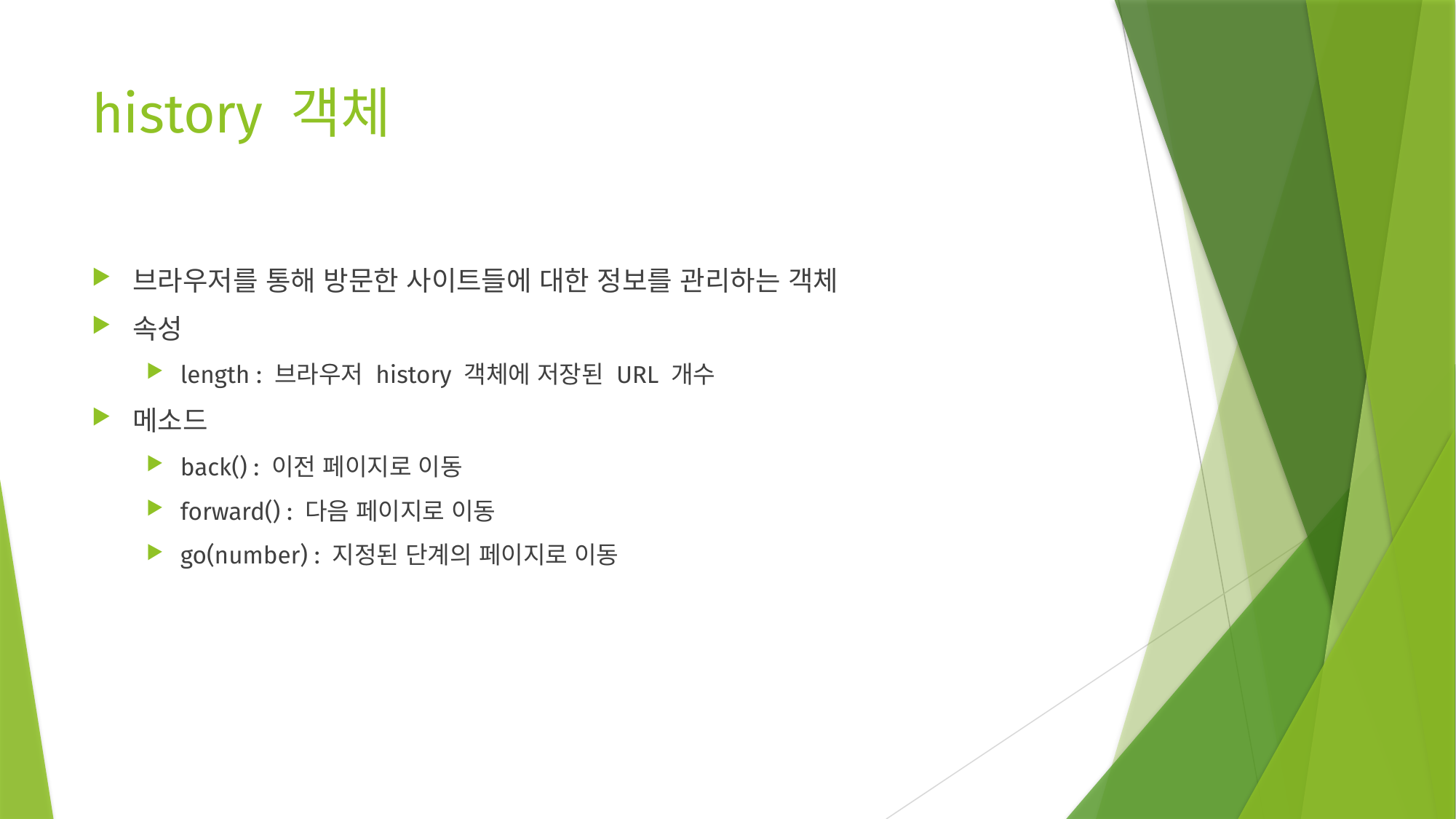

# history 객체
브라우저를 통해 방문한 사이트들에 대한 정보를 관리하는 객체
속성
length : 브라우저 history 객체에 저장된 URL 개수
메소드
back() : 이전 페이지로 이동
forward() : 다음 페이지로 이동
go(number) : 지정된 단계의 페이지로 이동